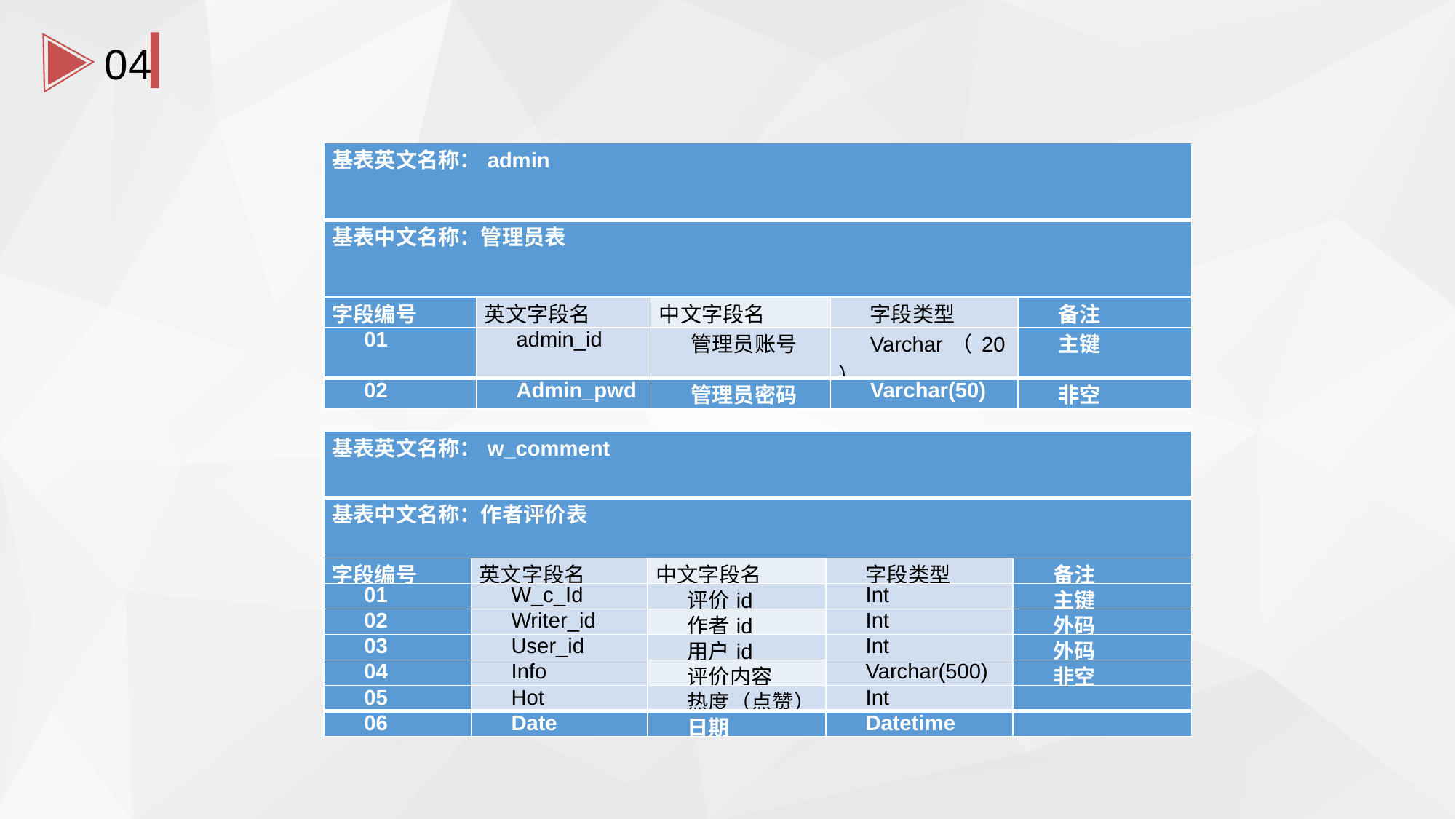

04

| 基表英文名称：admin |  |  |  |  |
| --- | --- | --- | --- | --- |
| 基表中文名称：管理员表 |  |  |  |  |
| 字段编号 | 英文字段名 | 中文字段名 | 字段类型 | 备注 |
| 01 | admin\_id | 管理员账号 | Varchar（20） | 主键 |
| 02 | Admin\_pwd | 管理员密码 | Varchar(50) | 非空 |
| 基表英文名称：w\_comment |  |  |  |  |
| --- | --- | --- | --- | --- |
| 基表中文名称：作者评价表 |  |  |  |  |
| 字段编号 | 英文字段名 | 中文字段名 | 字段类型 | 备注 |
| 01 | W\_c\_Id | 评价id | Int | 主键 |
| 02 | Writer\_id | 作者id | Int | 外码 |
| 03 | User\_id | 用户id | Int | 外码 |
| 04 | Info | 评价内容 | Varchar(500) | 非空 |
| 05 | Hot | 热度（点赞） | Int |  |
| 06 | Date | 日期 | Datetime |  |